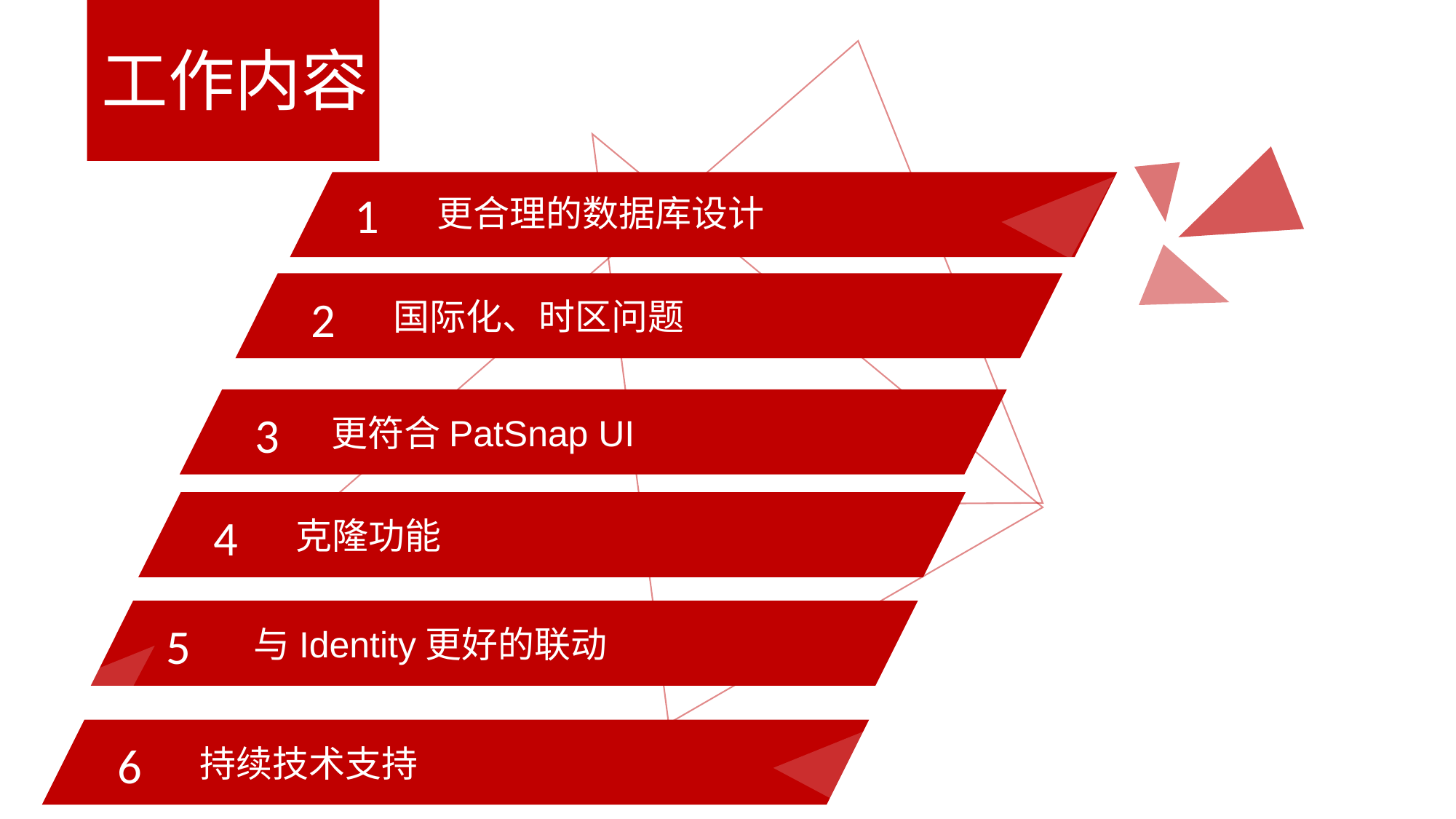

工作内容

1
BO701-BO713 总共完成68个 Story

1
更合理的数据库设计

2
国际化、时区问题

3
更符合PatSnap UI

4
克隆功能

5
与Identity更好的联动

1
6
BO701-BO713 总共完成68个 Story
持续技术支持